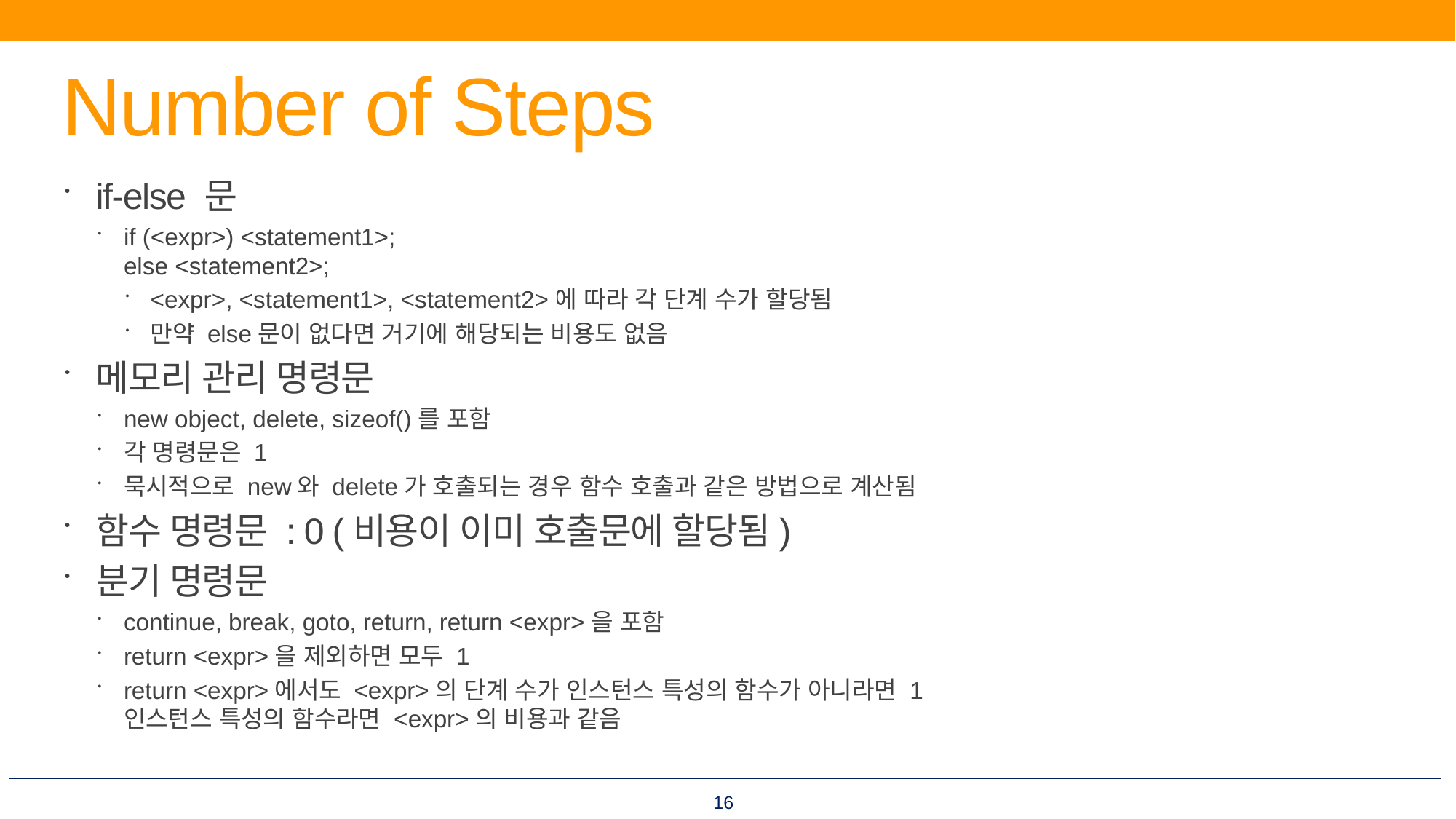

# Number of Steps
if-else 문
if (<expr>) <statement1>;
else <statement2>;
<expr>, <statement1>, <statement2>에 따라 각 단계 수가 할당됨
만약 else문이 없다면 거기에 해당되는 비용도 없음
메모리 관리 명령문
new object, delete, sizeof()를 포함
각 명령문은 1
묵시적으로 new와 delete가 호출되는 경우 함수 호출과 같은 방법으로 계산됨
함수 명령문 : 0 (비용이 이미 호출문에 할당됨)
분기 명령문
continue, break, goto, return, return <expr>을 포함
return <expr>을 제외하면 모두 1
return <expr>에서도 <expr>의 단계 수가 인스턴스 특성의 함수가 아니라면 1
인스턴스 특성의 함수라면 <expr>의 비용과 같음

16